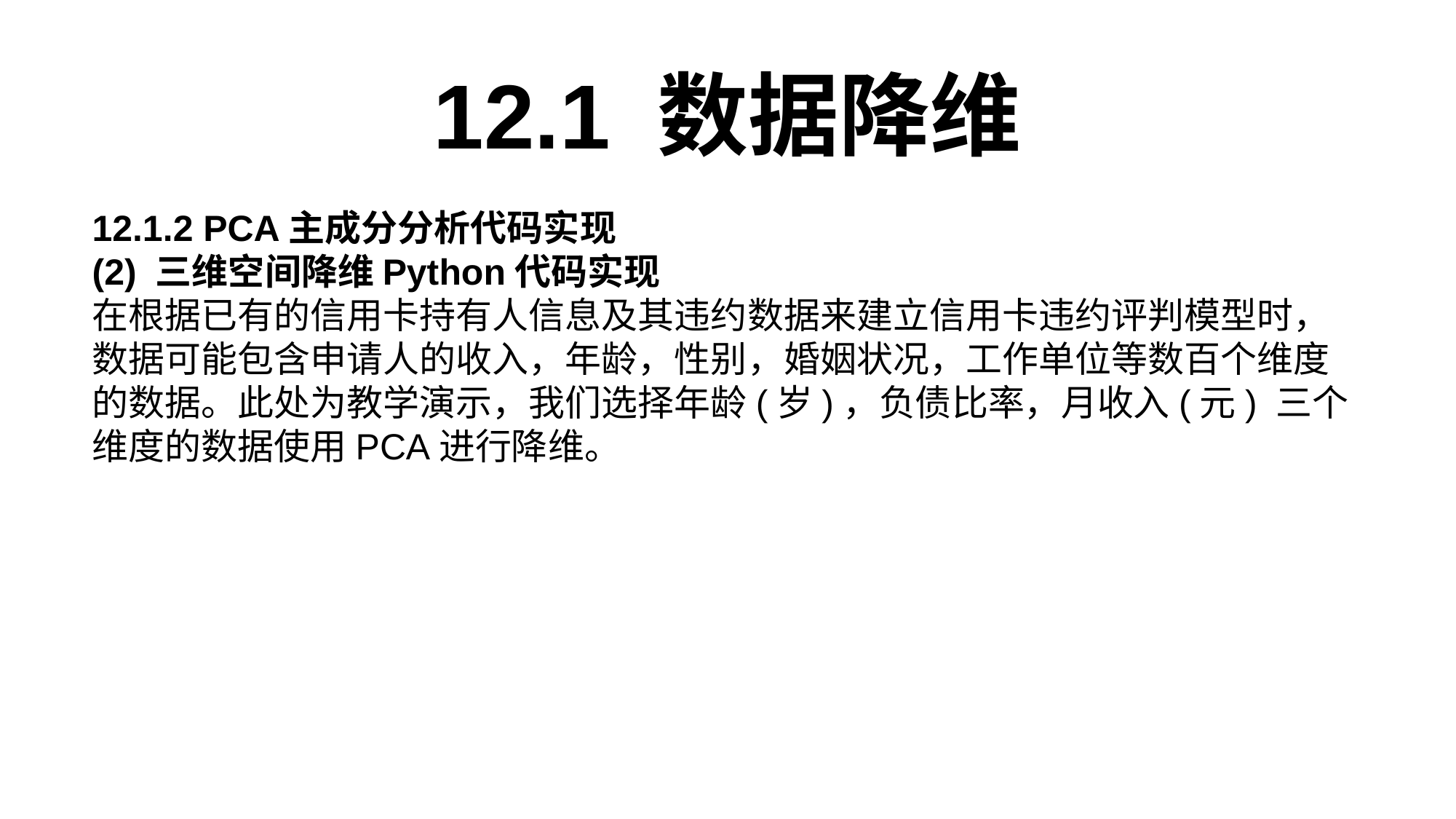

12.1 数据降维
12.1.2 PCA主成分分析代码实现
(2) 三维空间降维Python代码实现
在根据已有的信用卡持有人信息及其违约数据来建立信用卡违约评判模型时，数据可能包含申请人的收入，年龄，性别，婚姻状况，工作单位等数百个维度的数据。此处为教学演示，我们选择年龄(岁)，负债比率，月收入(元) 三个维度的数据使用PCA进行降维。